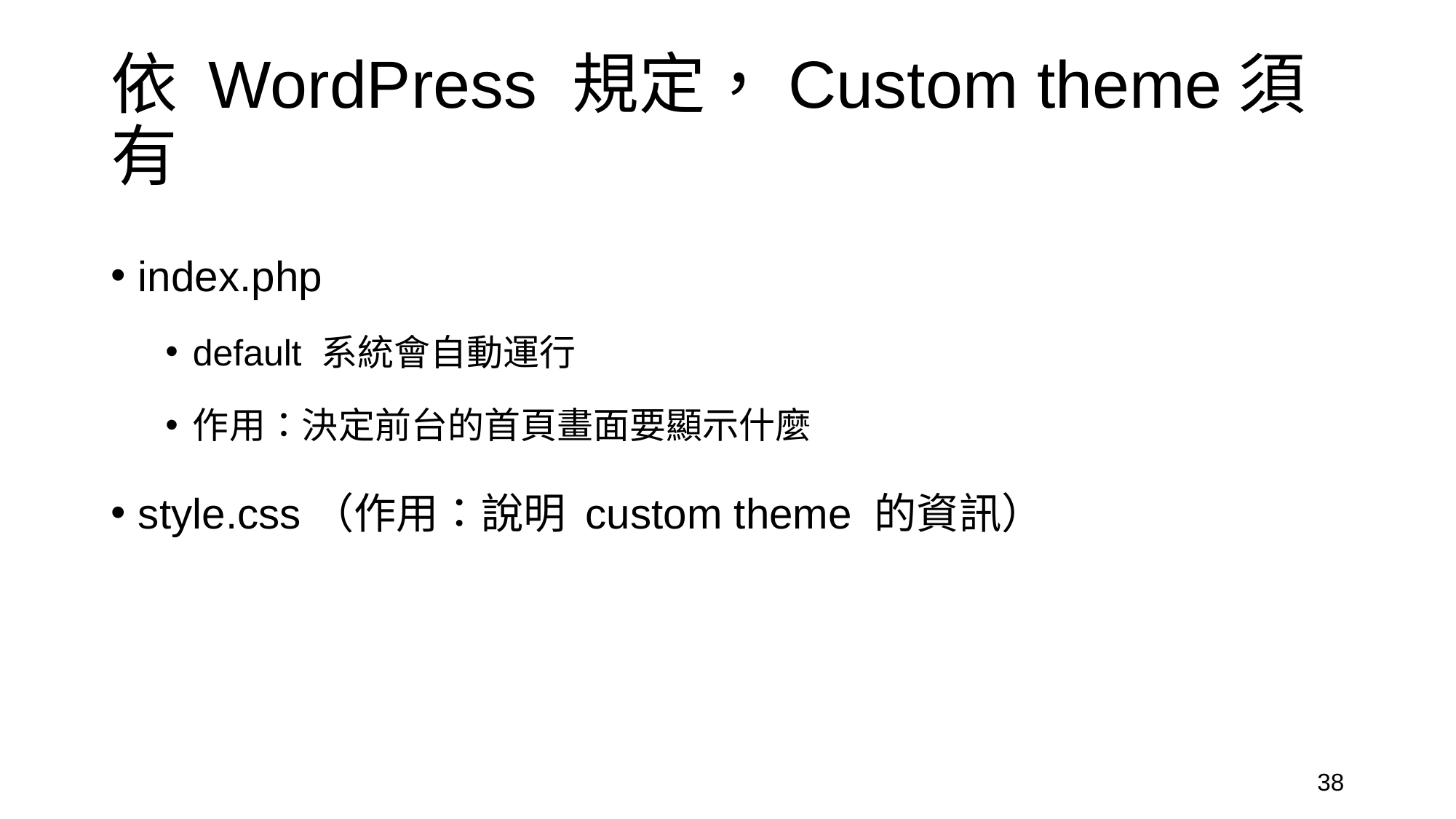

# 依 WordPress 規定，Custom theme須有
index.php
default 系統會自動運行
作用：決定前台的首頁畫面要顯示什麼
style.css（作用：說明 custom theme 的資訊）

38